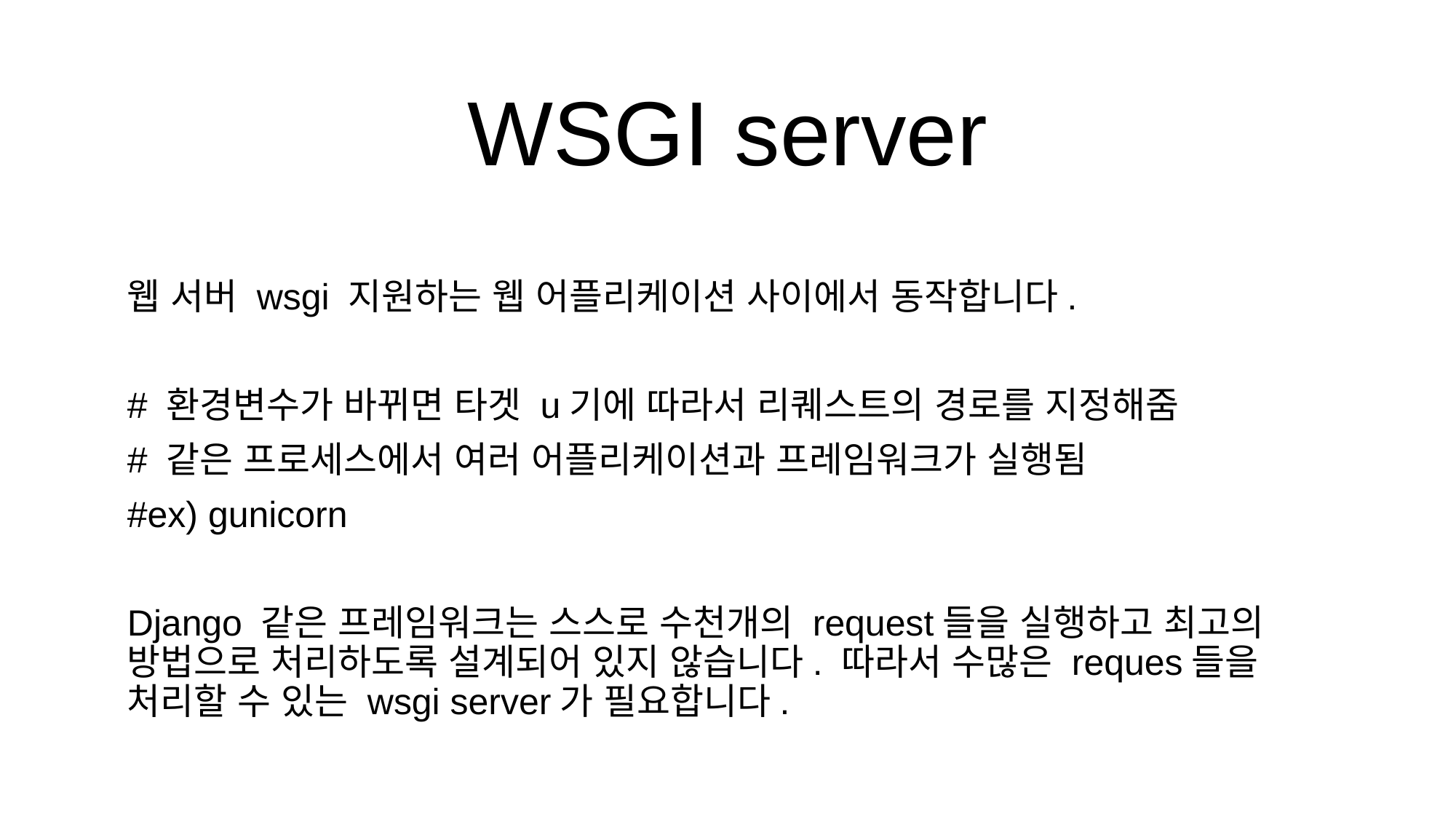

# WSGI server
웹 서버 wsgi 지원하는 웹 어플리케이션 사이에서 동작합니다.

# 환경변수가 바뀌면 타겟 u기에 따라서 리퀘스트의 경로를 지정해줌
# 같은 프로세스에서 여러 어플리케이션과 프레임워크가 실행됨
#ex) gunicorn

Django 같은 프레임워크는 스스로 수천개의 request들을 실행하고 최고의 방법으로 처리하도록 설계되어 있지 않습니다. 따라서 수많은 reques들을 처리할 수 있는 wsgi server가 필요합니다.